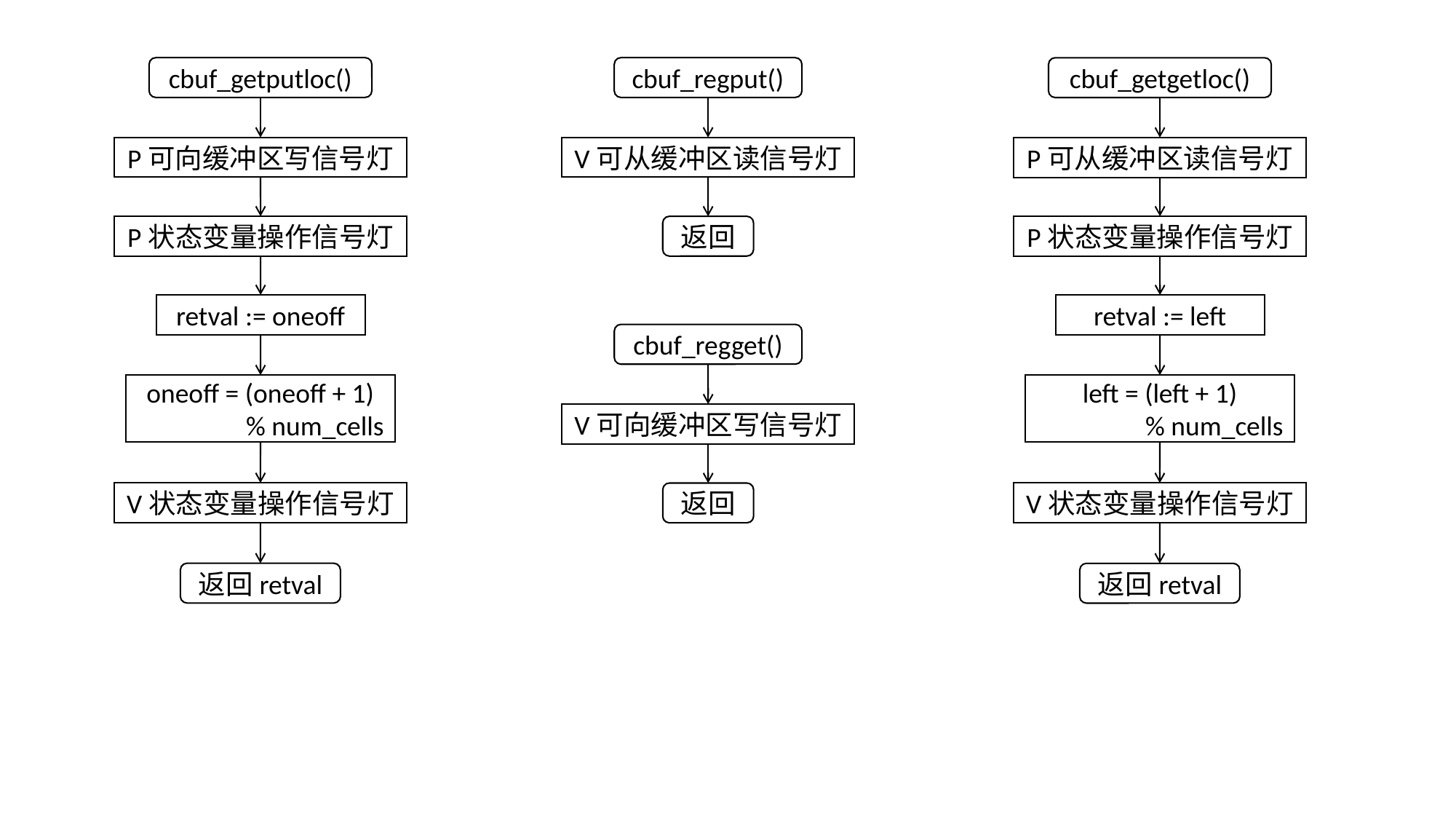

cbuf_getputloc()
P可向缓冲区写信号灯
P状态变量操作信号灯
retval := oneoff
oneoff = (oneoff + 1)
	% num_cells
V状态变量操作信号灯
返回retval
cbuf_regput()
V可从缓冲区读信号灯
返回
cbuf_getgetloc()
P可从缓冲区读信号灯
P状态变量操作信号灯
retval := left
left = (left + 1)
	% num_cells
V状态变量操作信号灯
返回retval
cbuf_regget()
V可向缓冲区写信号灯
返回